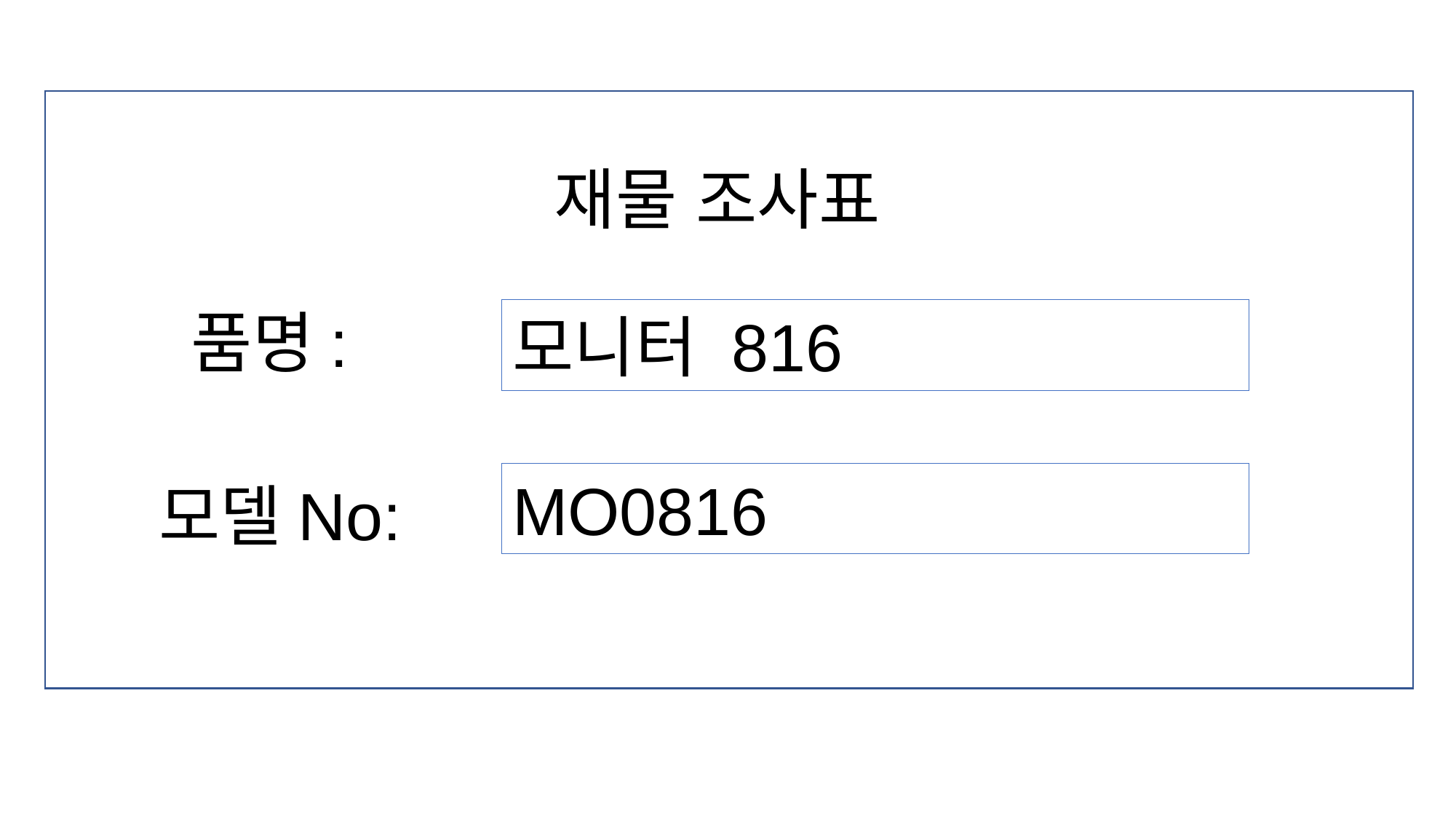

재물 조사표
품명:
모니터 816
MO0816
모델No: